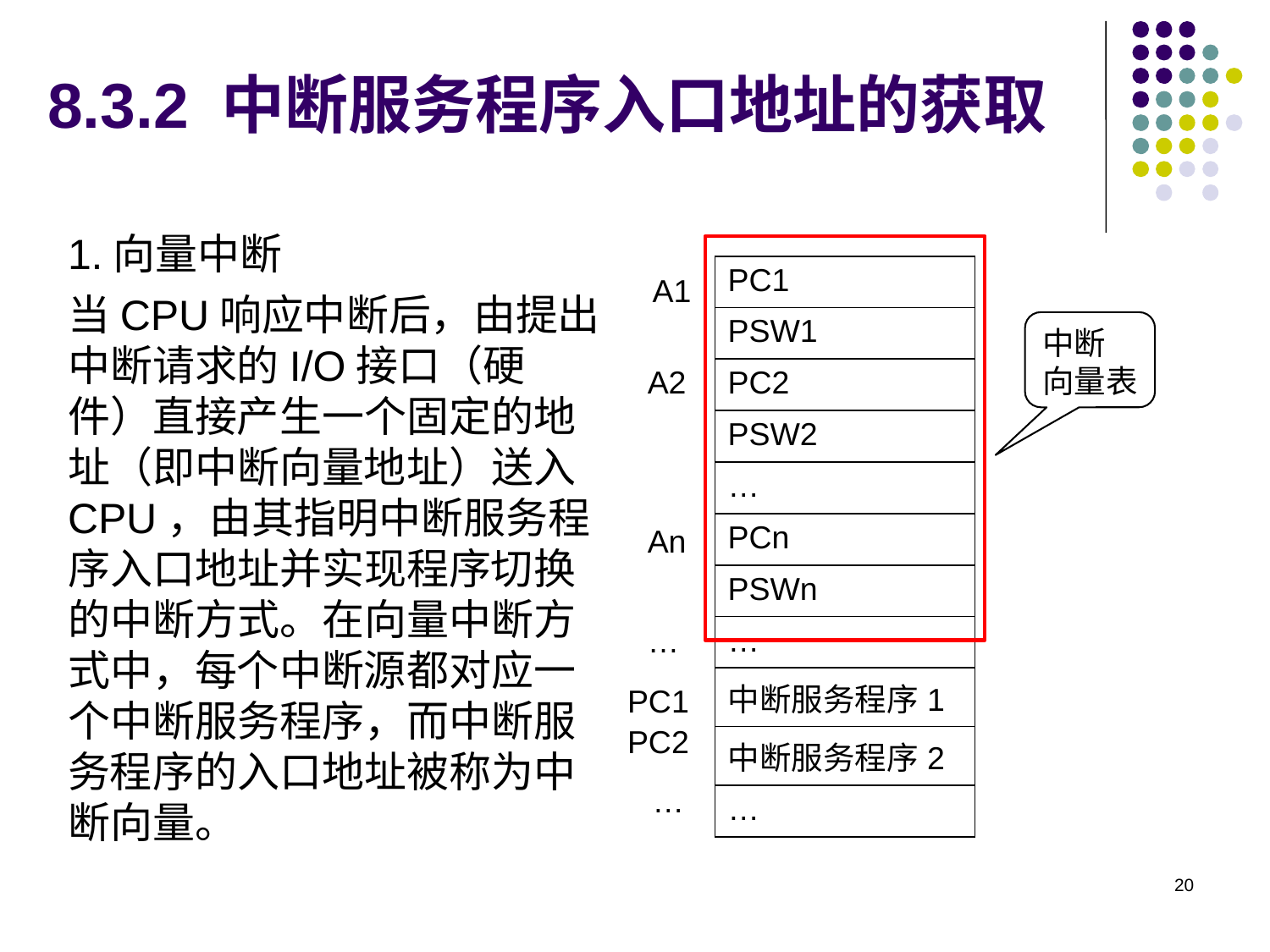

# 8.3.2 中断服务程序入口地址的获取
1.向量中断
当CPU响应中断后，由提出中断请求的I/O接口（硬件）直接产生一个固定的地址（即中断向量地址）送入CPU，由其指明中断服务程序入口地址并实现程序切换的中断方式。在向量中断方式中，每个中断源都对应一个中断服务程序，而中断服务程序的入口地址被称为中断向量。

| PC1 |
| --- |
| PSW1 |
| PC2 |
| PSW2 |
| … |
| PCn |
| PSWn |
| … |
| 中断服务程序1 |
| 中断服务程序2 |
| … |
A1
中断
向量表
A2
An
…
PC1
PC2
…
20